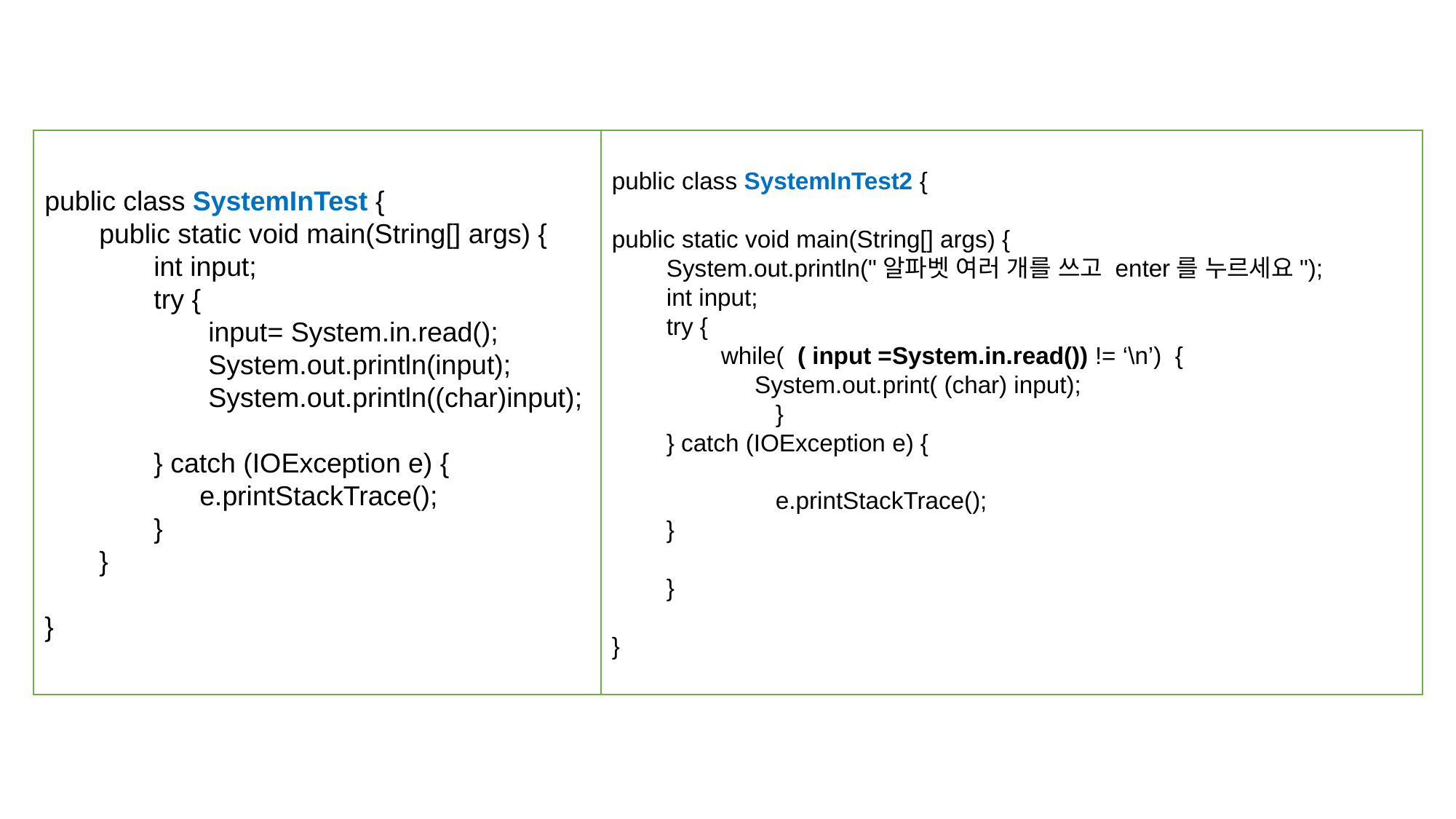

public class SystemInTest2 {

public static void main(String[] args) {
System.out.println("알파벳 여러 개를 쓰고 enter를 누르세요");
int input;
try {
while(  ( input =System.in.read()) != ‘\n’)  {
     System.out.print( (char) input);
	}
} catch (IOException e) {

	e.printStackTrace();
}

}

}
public class SystemInTest {
public static void main(String[] args) {
int input;
try {
input= System.in.read();
System.out.println(input);
System.out.println((char)input);

} catch (IOException e) {
      e.printStackTrace();
}
}

}